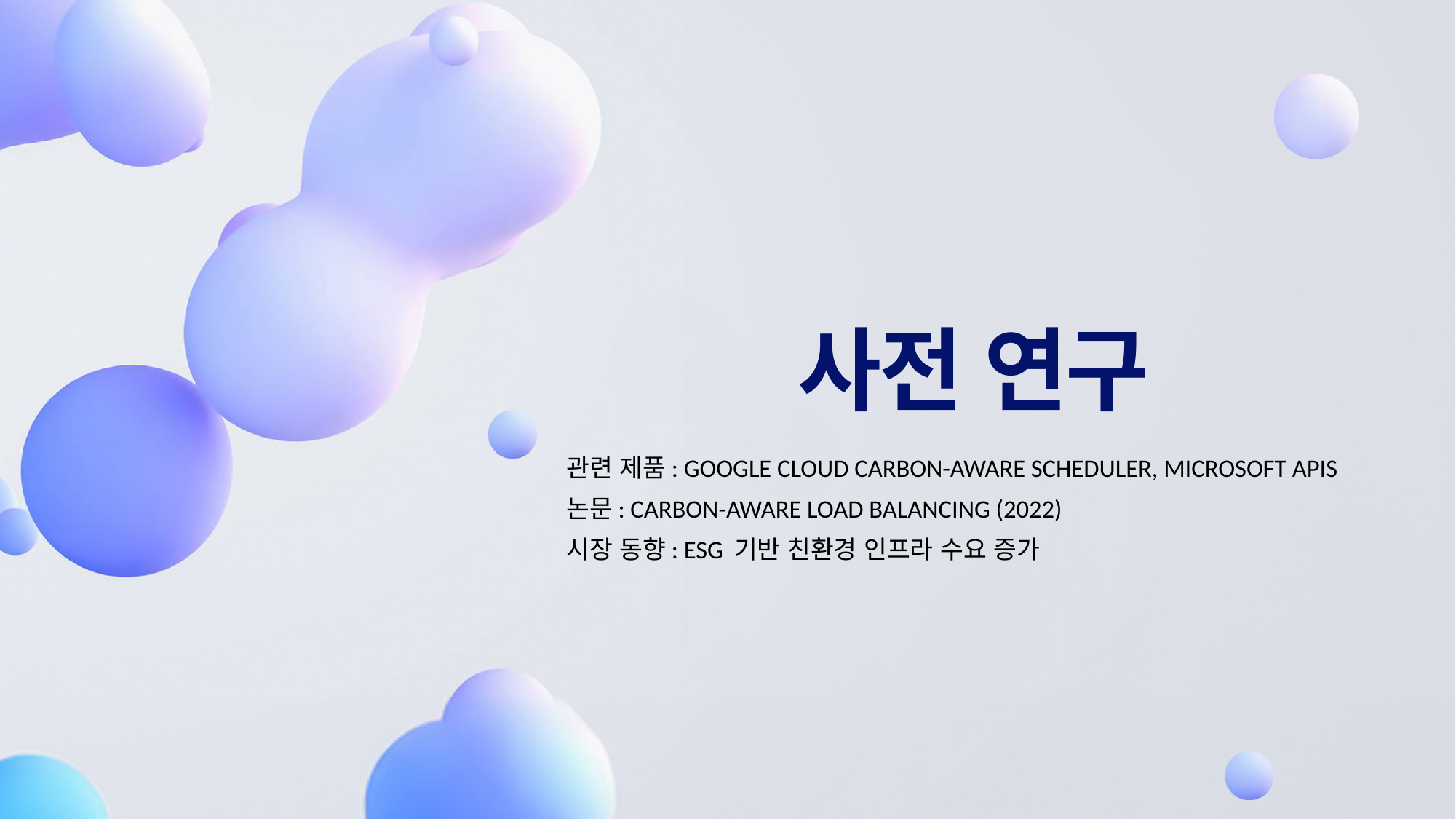

# 사전 연구
관련 제품: Google Cloud Carbon-Aware Scheduler, Microsoft APIs
논문: Carbon-Aware Load Balancing (2022)
시장 동향: ESG 기반 친환경 인프라 수요 증가